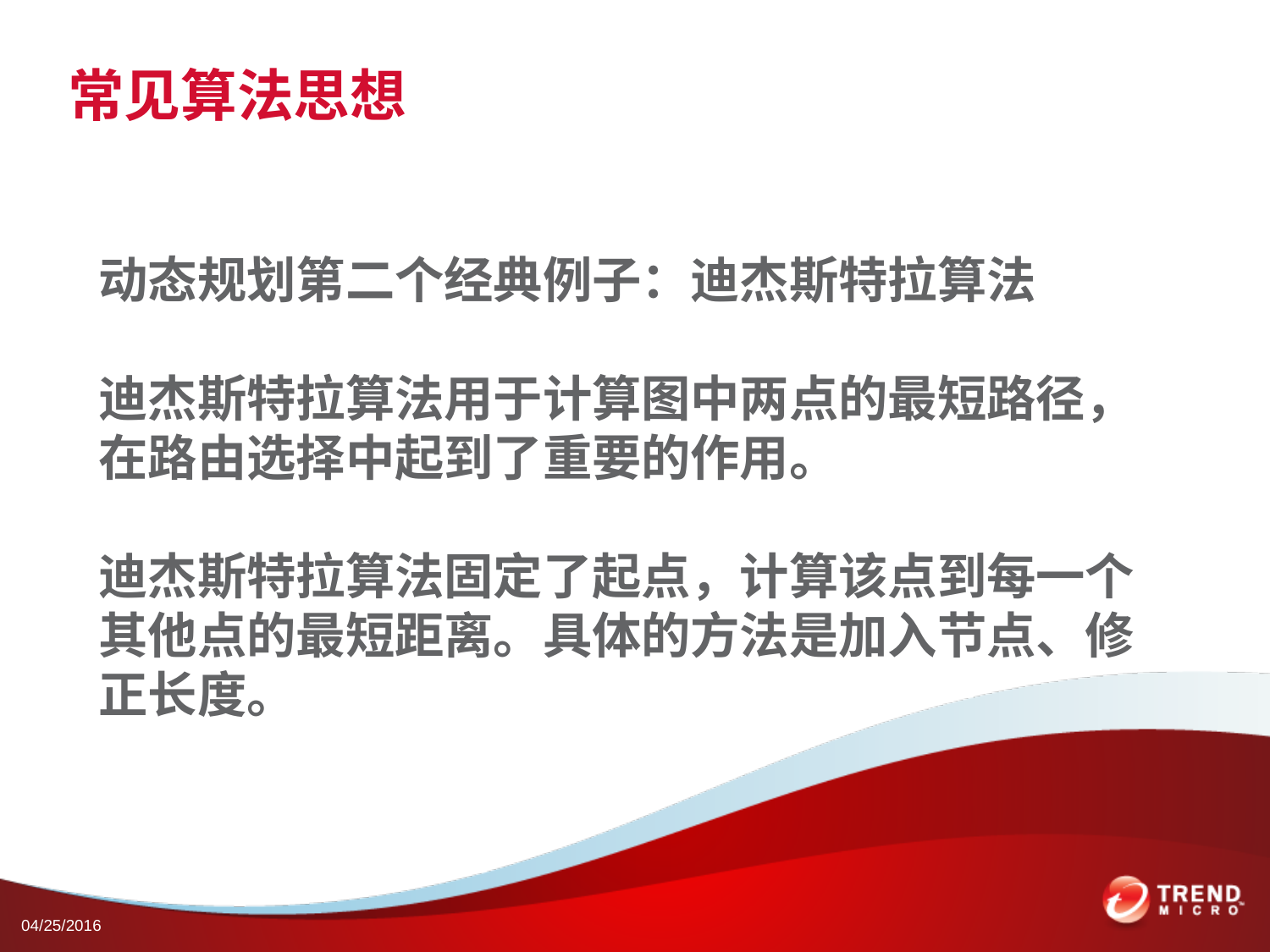

# 常见算法思想
动态规划第二个经典例子：迪杰斯特拉算法

迪杰斯特拉算法用于计算图中两点的最短路径，在路由选择中起到了重要的作用。

迪杰斯特拉算法固定了起点，计算该点到每一个其他点的最短距离。具体的方法是加入节点、修正长度。
04/25/2016